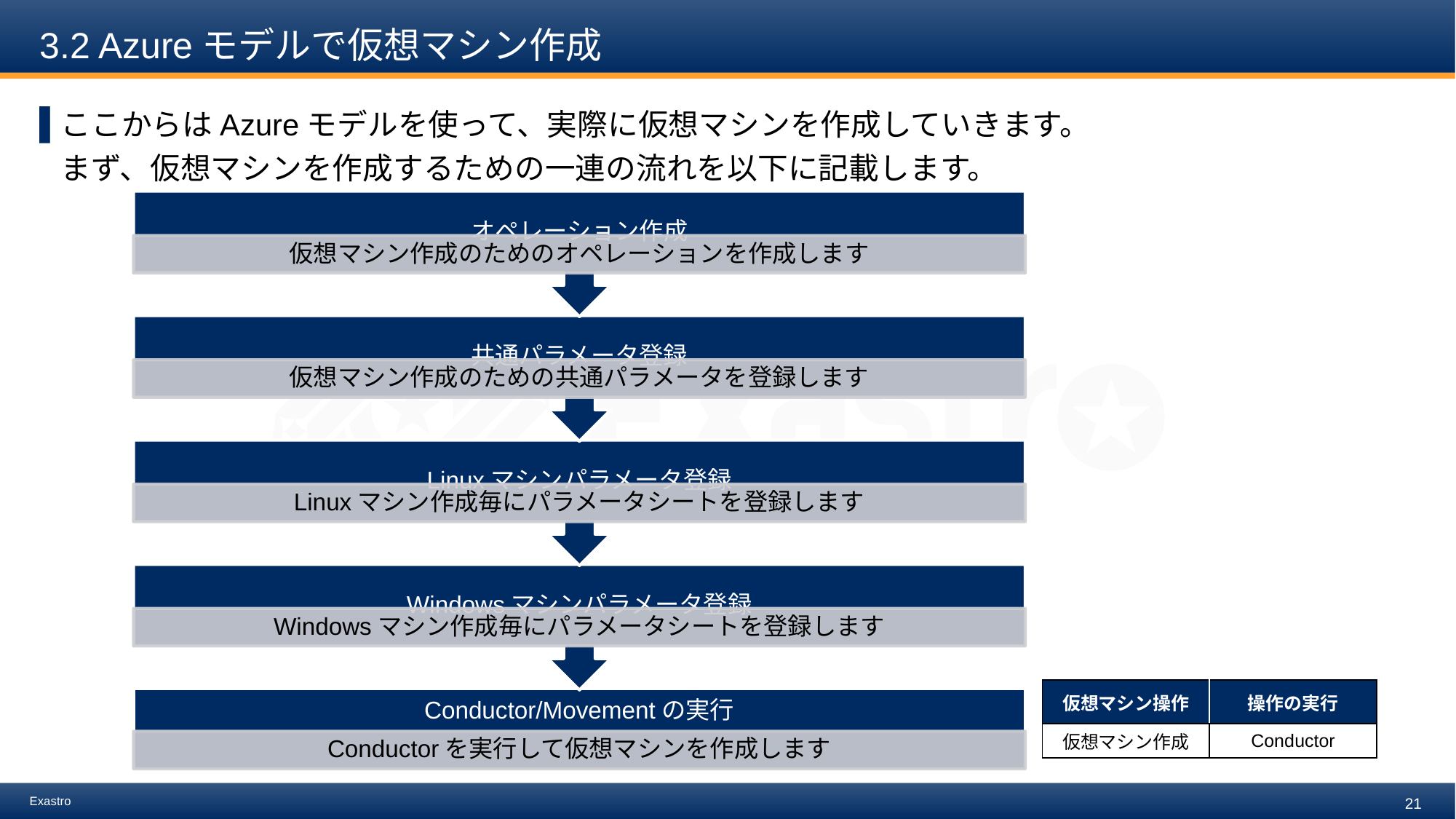

# 3.2 Azureモデルで仮想マシン作成
ここからはAzureモデルを使って、実際に仮想マシンを作成していきます。
まず、仮想マシンを作成するための一連の流れを以下に記載します。
Conductor/Movementの実行
Conductorを実行して仮想マシンを作成します
Windowsマシンパラメータ登録
Windowsマシン作成毎にパラメータシートを登録します
Linuxマシンパラメータ登録
Linuxマシン作成毎にパラメータシートを登録します
共通パラメータ登録
仮想マシン作成のための共通パラメータを登録します
オペレーション作成
仮想マシン作成のためのオペレーションを作成します
| 仮想マシン操作 | 操作の実行 |
| --- | --- |
| 仮想マシン作成 | Conductor |